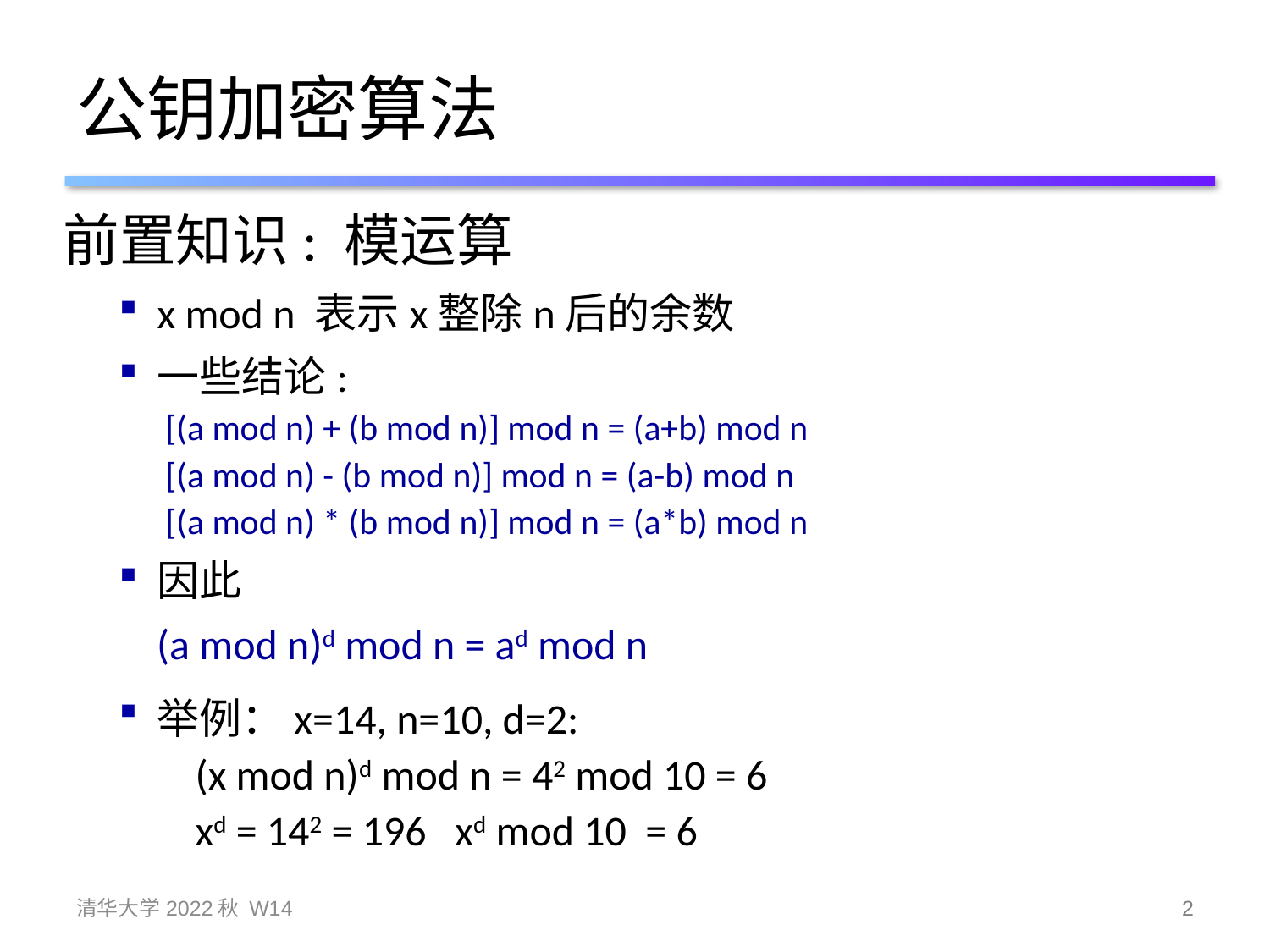

# 公钥加密算法
前置知识: 模运算
x mod n 表示x整除n后的余数
一些结论:
[(a mod n) + (b mod n)] mod n = (a+b) mod n
[(a mod n) - (b mod n)] mod n = (a-b) mod n
[(a mod n) * (b mod n)] mod n = (a*b) mod n
因此
    (a mod n)d mod n = ad mod n
举例：x=14, n=10, d=2:
    (x mod n)d mod n = 42 mod 10 = 6
    xd = 142 = 196   xd mod 10  = 6
清华大学2022秋 W14
2